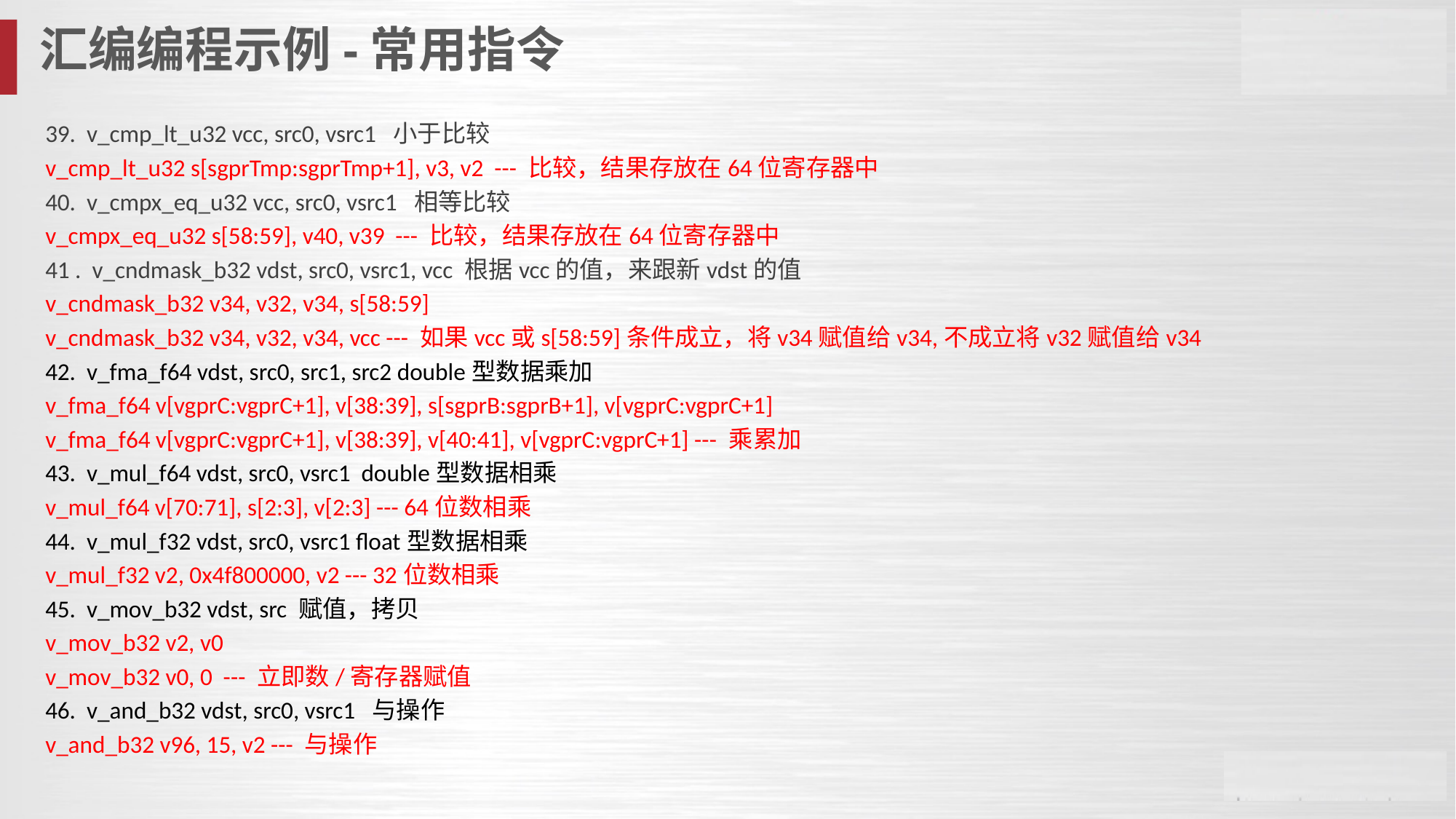

汇编编程示例-常用指令
39.  v_cmp_lt_u32 vcc, src0, vsrc1  小于比较
v_cmp_lt_u32 s[sgprTmp:sgprTmp+1], v3, v2  --- 比较，结果存放在64位寄存器中
40.  v_cmpx_eq_u32 vcc, src0, vsrc1  相等比较
v_cmpx_eq_u32 s[58:59], v40, v39  --- 比较，结果存放在64位寄存器中
41 .  v_cndmask_b32 vdst, src0, vsrc1, vcc 根据vcc的值，来跟新vdst的值
v_cndmask_b32 v34, v32, v34, s[58:59]
v_cndmask_b32 v34, v32, v34, vcc --- 如果vcc或s[58:59]条件成立，将v34赋值给v34,不成立将v32赋值给v34
42.  v_fma_f64 vdst, src0, src1, src2 double型数据乘加
v_fma_f64 v[vgprC:vgprC+1], v[38:39], s[sgprB:sgprB+1], v[vgprC:vgprC+1]
v_fma_f64 v[vgprC:vgprC+1], v[38:39], v[40:41], v[vgprC:vgprC+1] --- 乘累加
43.  v_mul_f64 vdst, src0, vsrc1  double型数据相乘
v_mul_f64 v[70:71], s[2:3], v[2:3] --- 64位数相乘
44.  v_mul_f32 vdst, src0, vsrc1 float型数据相乘
v_mul_f32 v2, 0x4f800000, v2 --- 32位数相乘
45.  v_mov_b32 vdst, src 赋值，拷贝
v_mov_b32 v2, v0
v_mov_b32 v0, 0  --- 立即数/寄存器赋值
46.  v_and_b32 vdst, src0, vsrc1  与操作
v_and_b32 v96, 15, v2 --- 与操作